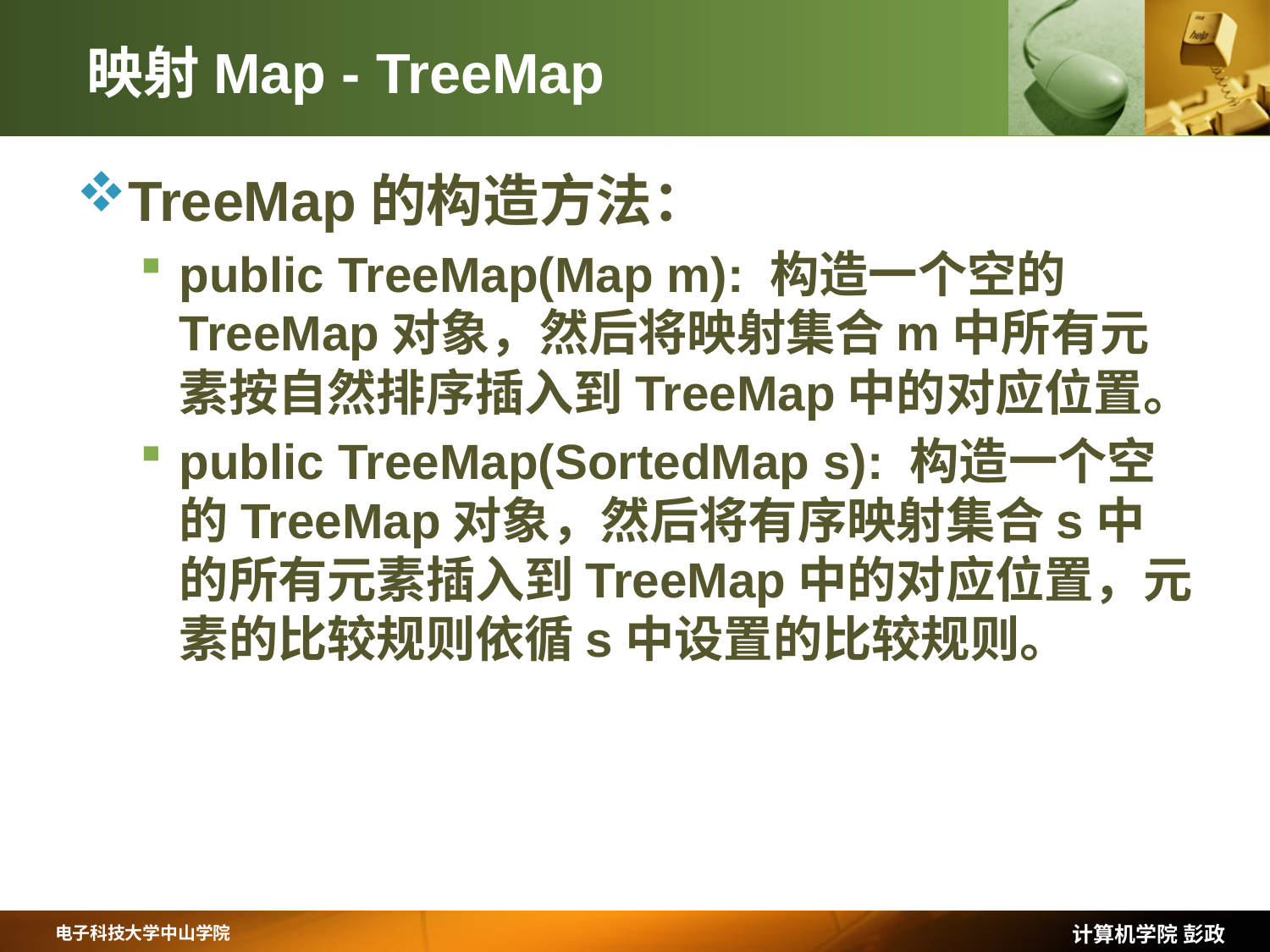

# 映射Map - TreeMap
TreeMap的构造方法：
public TreeMap(Map m): 构造一个空的TreeMap对象，然后将映射集合m中所有元素按自然排序插入到TreeMap中的对应位置。
public TreeMap(SortedMap s): 构造一个空的TreeMap对象，然后将有序映射集合s中的所有元素插入到TreeMap中的对应位置，元素的比较规则依循s中设置的比较规则。

计算机学院 彭政
电子科技大学中山学院